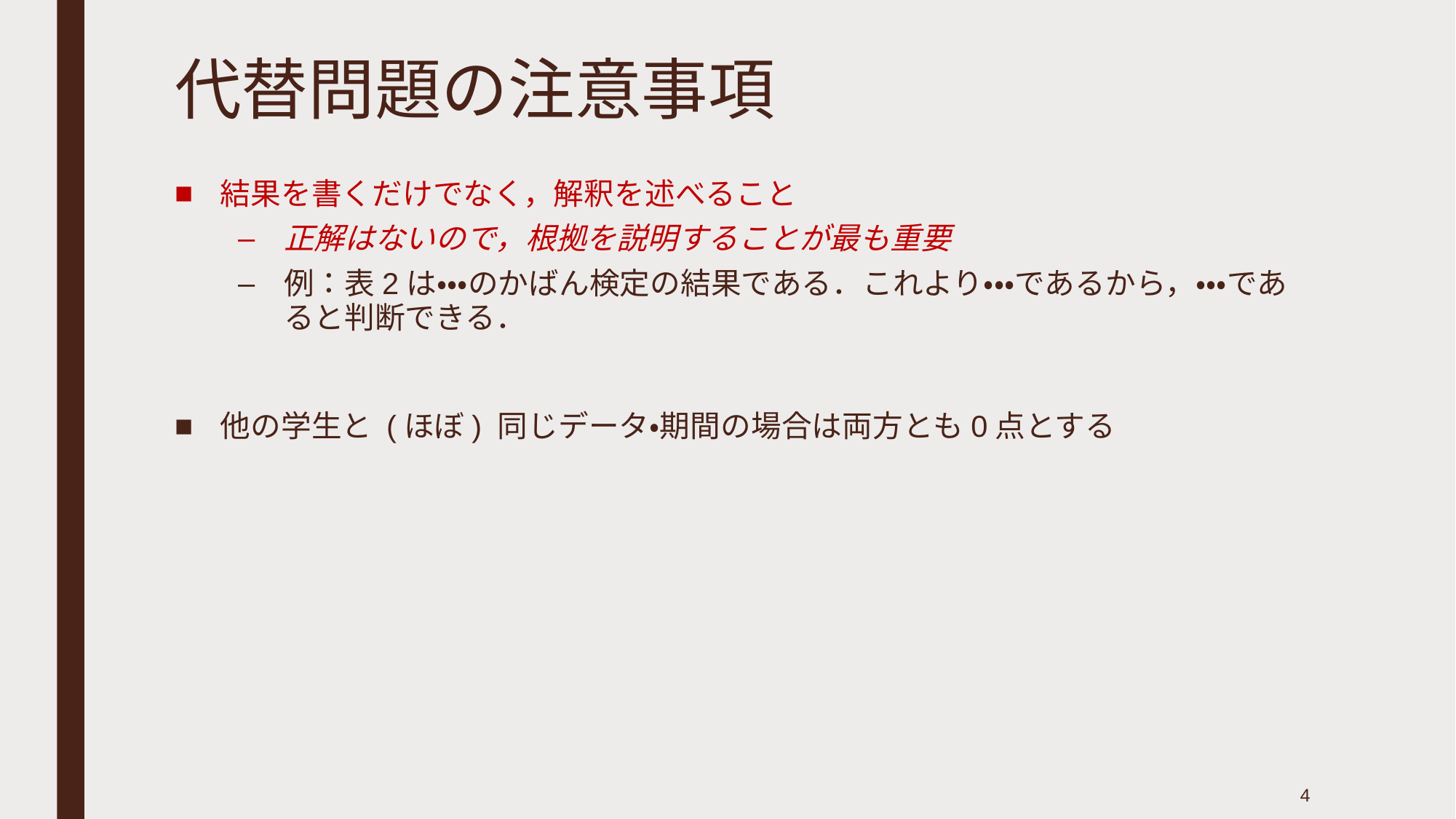

# 代替問題の注意事項
結果を書くだけでなく，解釈を述べること
正解はないので，根拠を説明することが最も重要
例：表2は・・・のかばん検定の結果である．これより・・・であるから，・・・であると判断できる．

他の学生と (ほぼ) 同じデータ・期間の場合は両方とも0点とする
4